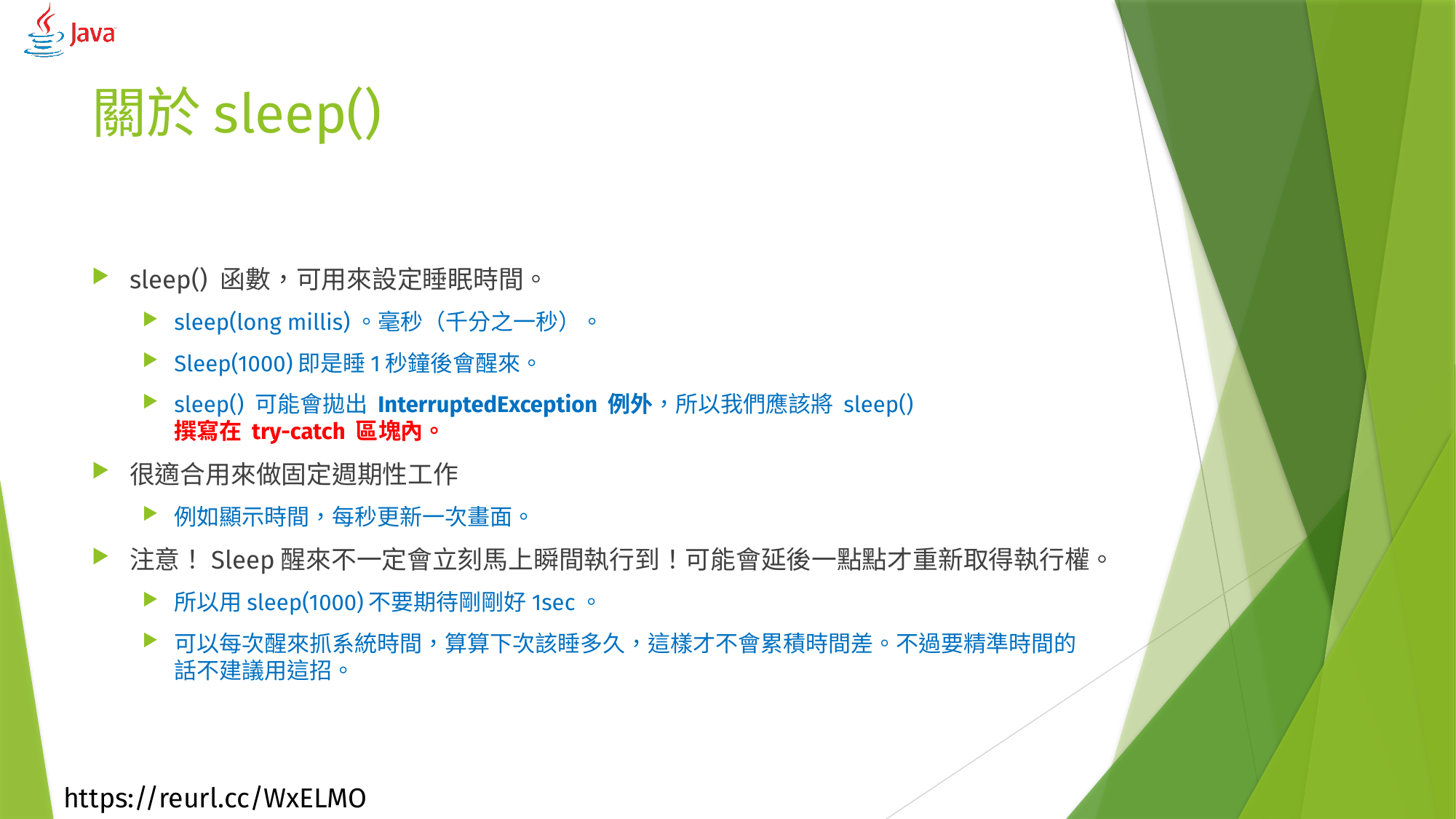

# 關於sleep()
sleep() 函數，可用來設定睡眠時間。
sleep(long millis)。毫秒（千分之一秒）。
Sleep(1000)即是睡1秒鐘後會醒來。
sleep() 可能會拋出 InterruptedException 例外，所以我們應該將 sleep()
撰寫在 try-catch 區塊內。
很適合用來做固定週期性工作
例如顯示時間，每秒更新一次畫面。
注意！Sleep醒來不一定會立刻馬上瞬間執行到！可能會延後一點點才重新取得執行權。
所以用sleep(1000)不要期待剛剛好1sec。
可以每次醒來抓系統時間，算算下次該睡多久，這樣才不會累積時間差。不過要精準時間的話不建議用這招。